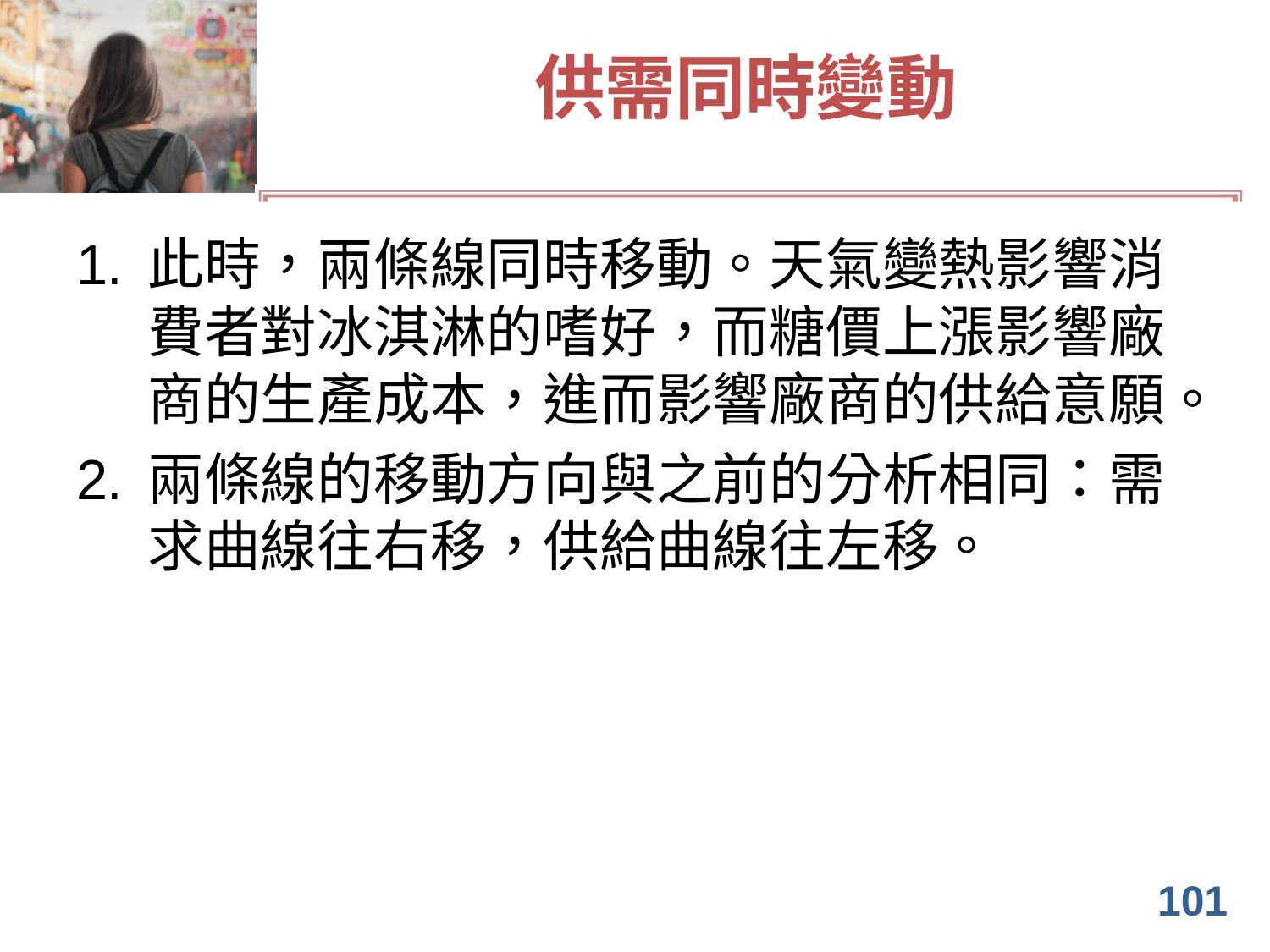

# 供需同時變動
此時，兩條線同時移動。天氣變熱影響消費者對冰淇淋的嗜好，而糖價上漲影響廠商的生產成本，進而影響廠商的供給意願。
兩條線的移動方向與之前的分析相同：需求曲線往右移，供給曲線往左移。
101